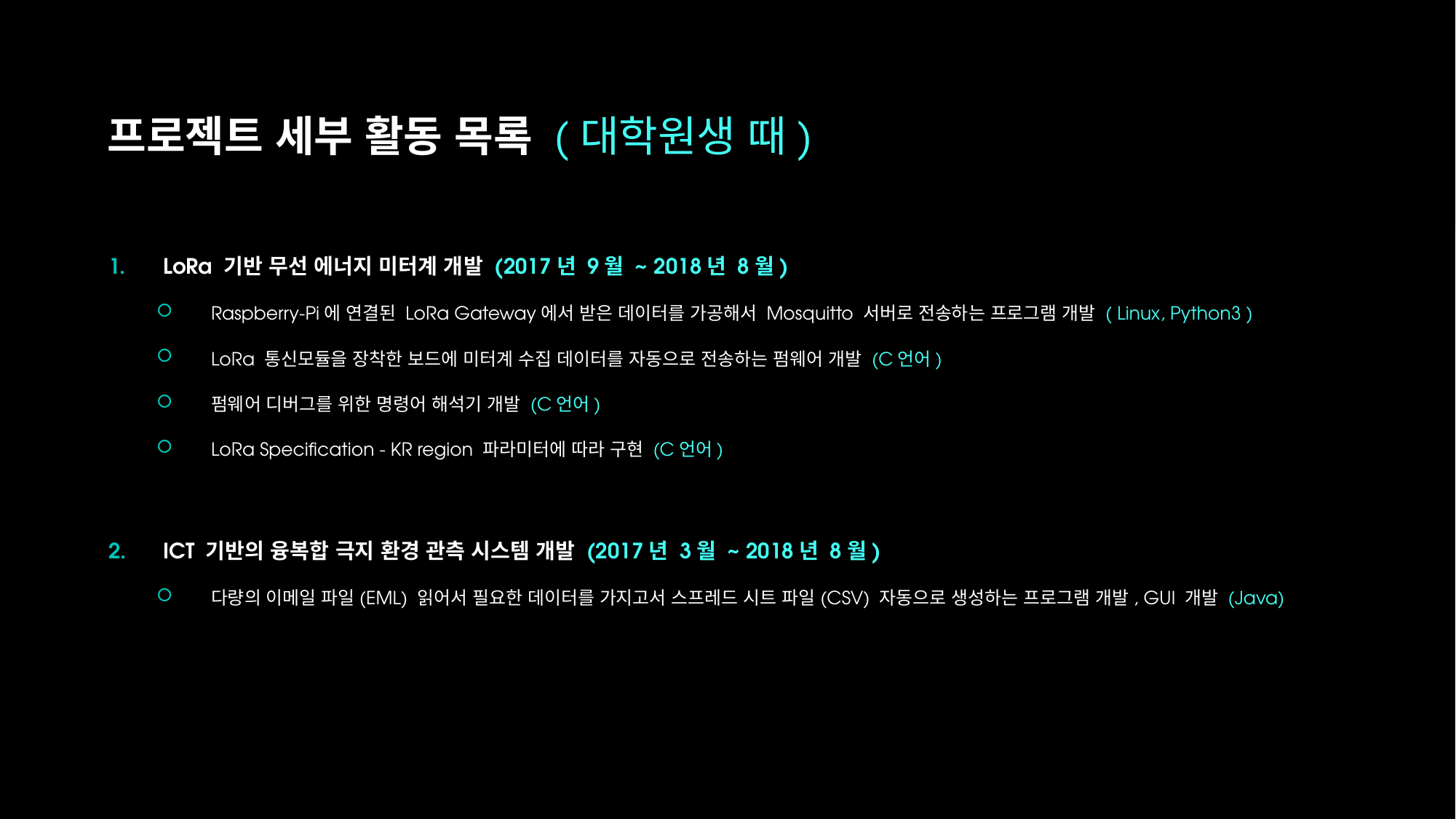

# 프로젝트 세부 활동 목록 (대학원생 때)
LoRa 기반 무선 에너지 미터계 개발 (2017년 9월 ~ 2018년 8월)
Raspberry-Pi에 연결된 LoRa Gateway에서 받은 데이터를 가공해서 Mosquitto 서버로 전송하는 프로그램 개발 ( Linux, Python3 )
LoRa 통신모듈을 장착한 보드에 미터계 수집 데이터를 자동으로 전송하는 펌웨어 개발 (C언어)
펌웨어 디버그를 위한 명령어 해석기 개발 (C언어)
LoRa Specification - KR region 파라미터에 따라 구현 (C언어)

ICT 기반의 융복합 극지 환경 관측 시스템 개발 (2017년 3월 ~ 2018년 8월)
다량의 이메일 파일(EML) 읽어서 필요한 데이터를 가지고서 스프레드 시트 파일(CSV) 자동으로 생성하는 프로그램 개발, GUI 개발 (Java)